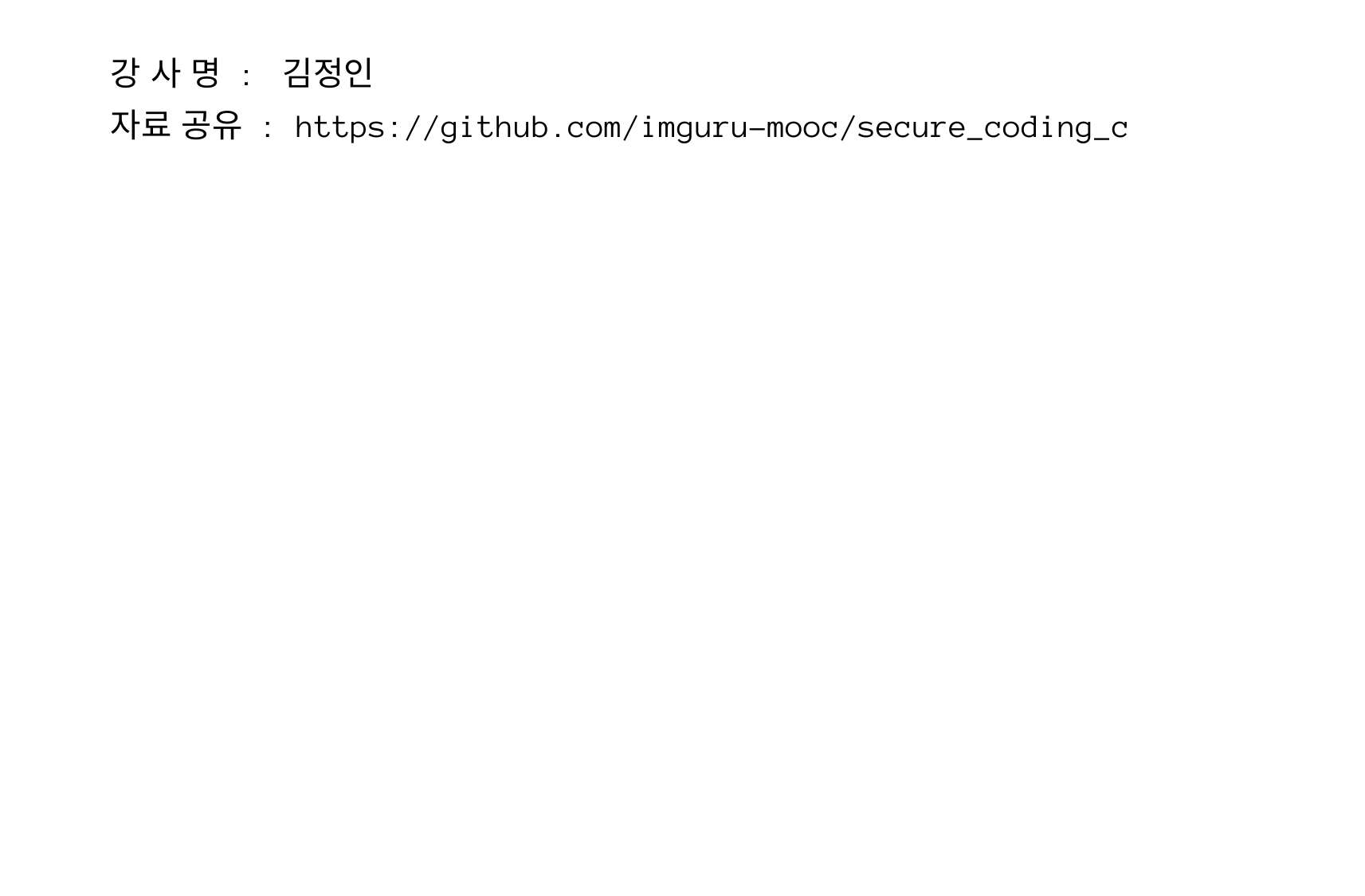

강 사 명 : 김정인
자료 공유 : https://github.com/imguru-mooc/secure_coding_c